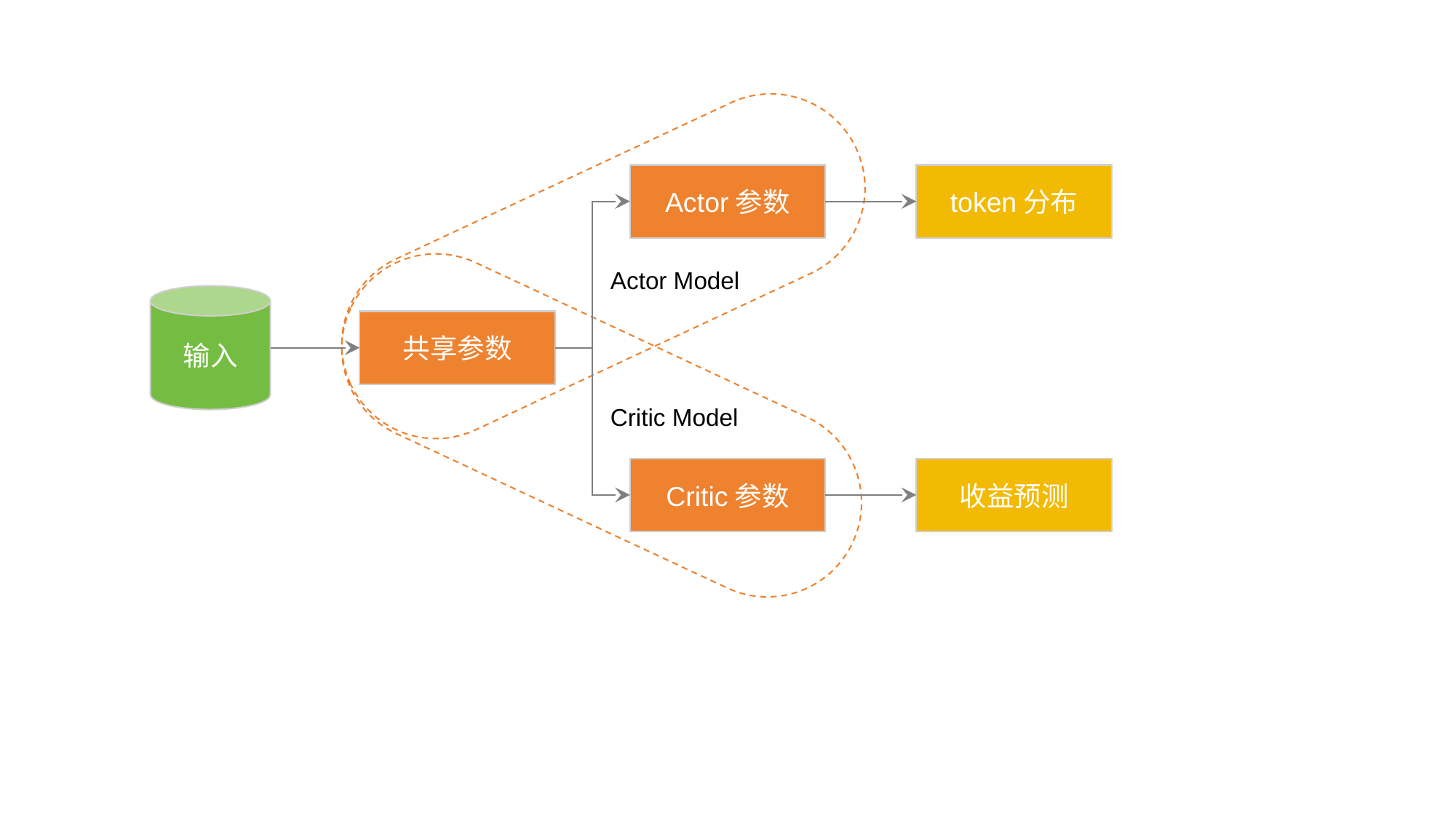

Actor参数
token分布

Actor Model
输入
共享参数

Critic Model
Critic参数
收益预测